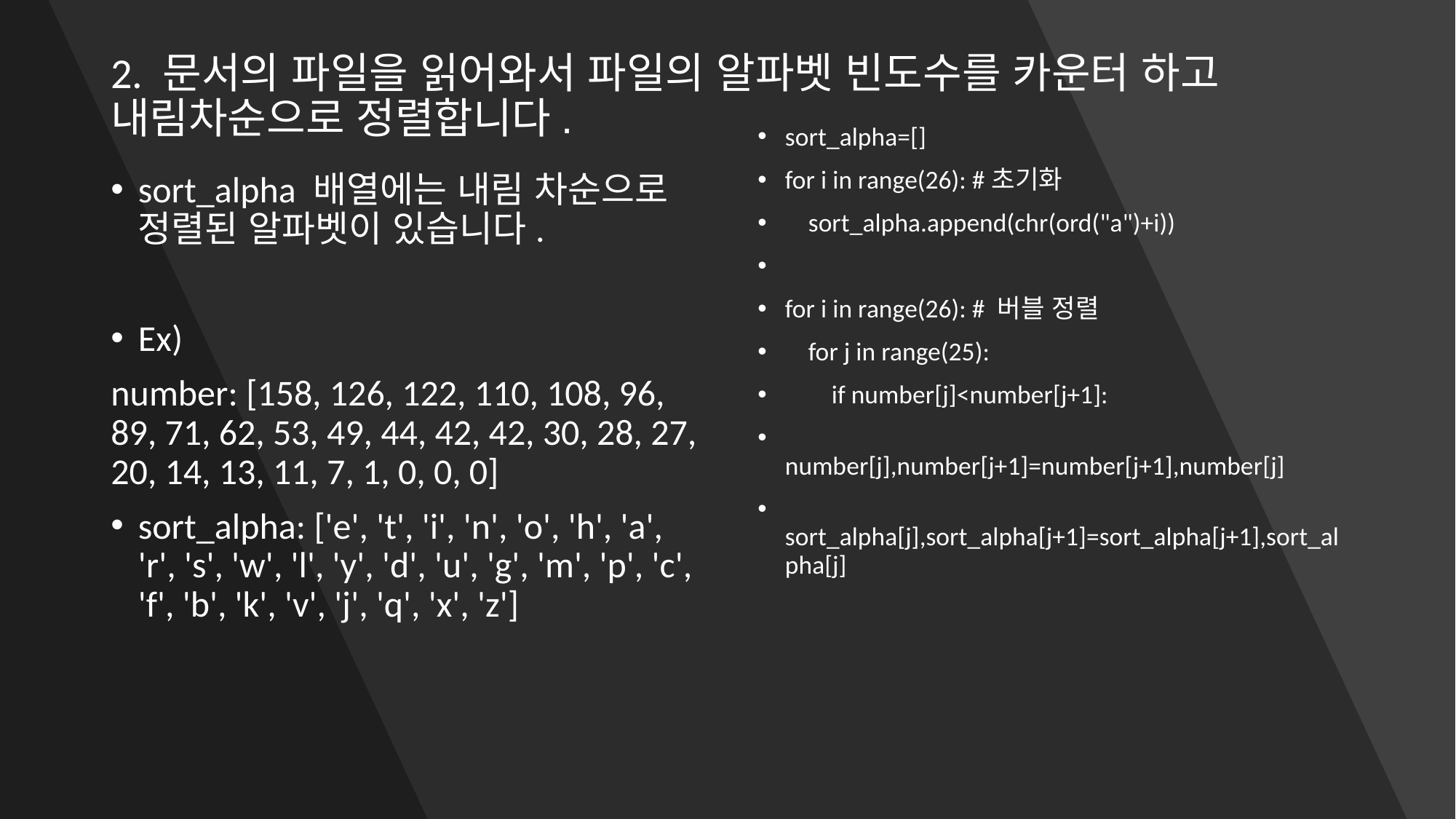

# 2. 문서의 파일을 읽어와서 파일의 알파벳 빈도수를 카운터 하고 내림차순으로 정렬합니다.
sort_alpha=[]
for i in range(26): #초기화
    sort_alpha.append(chr(ord("a")+i))

for i in range(26): # 버블 정렬
    for j in range(25):
        if number[j]<number[j+1]:
            		number[j],number[j+1]=number[j+1],number[j]
            	sort_alpha[j],sort_alpha[j+1]=sort_alpha[j+1],sort_alpha[j]
sort_alpha 배열에는 내림 차순으로 정렬된 알파벳이 있습니다.

Ex)
number: [158, 126, 122, 110, 108, 96, 89, 71, 62, 53, 49, 44, 42, 42, 30, 28, 27, 20, 14, 13, 11, 7, 1, 0, 0, 0]
sort_alpha: ['e', 't', 'i', 'n', 'o', 'h', 'a', 'r', 's', 'w', 'l', 'y', 'd', 'u', 'g', 'm', 'p', 'c', 'f', 'b', 'k', 'v', 'j', 'q', 'x', 'z']